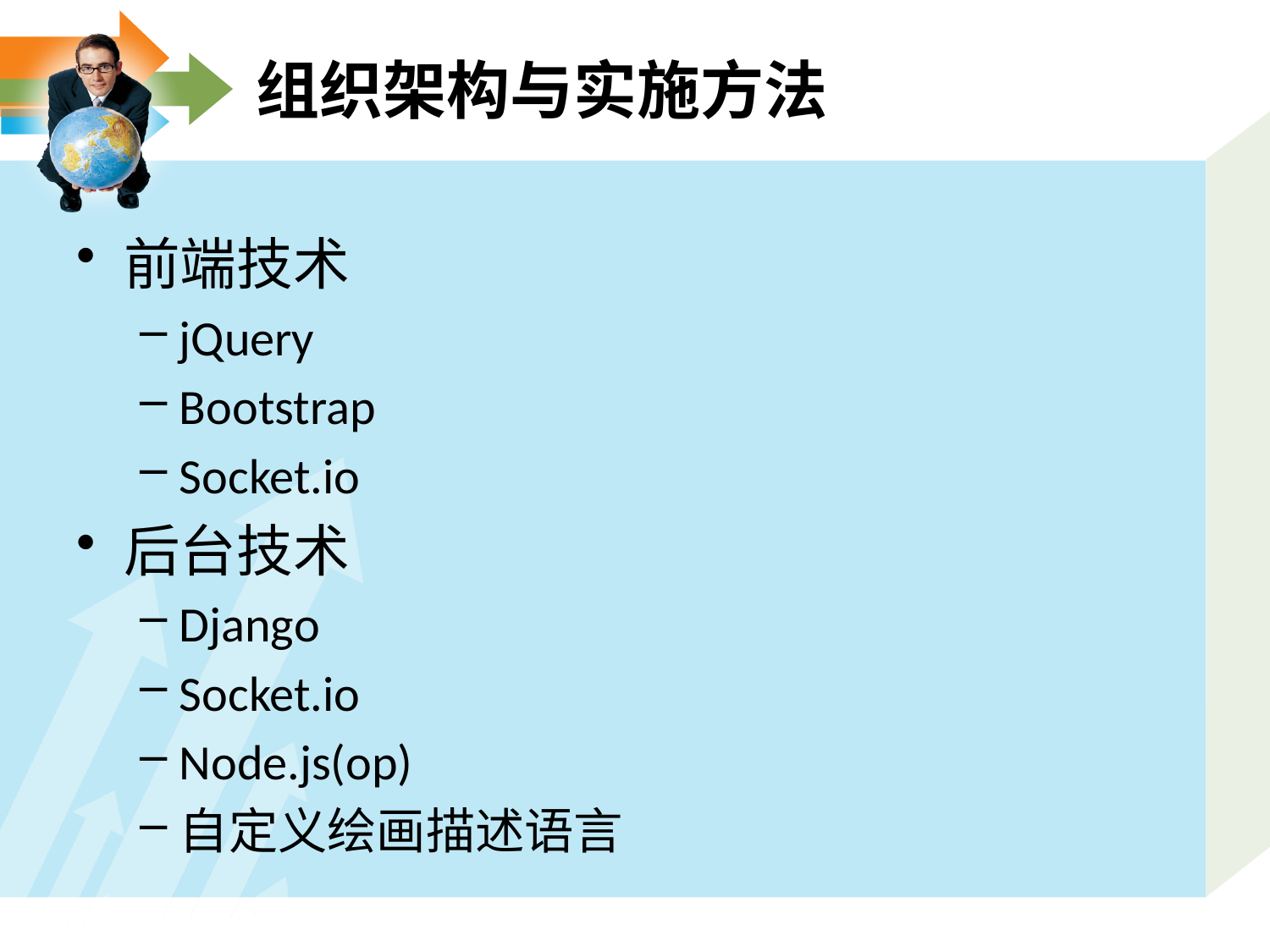

# 组织架构与实施方法
前端技术
jQuery
Bootstrap
Socket.io
后台技术
Django
Socket.io
Node.js(op)
自定义绘画描述语言